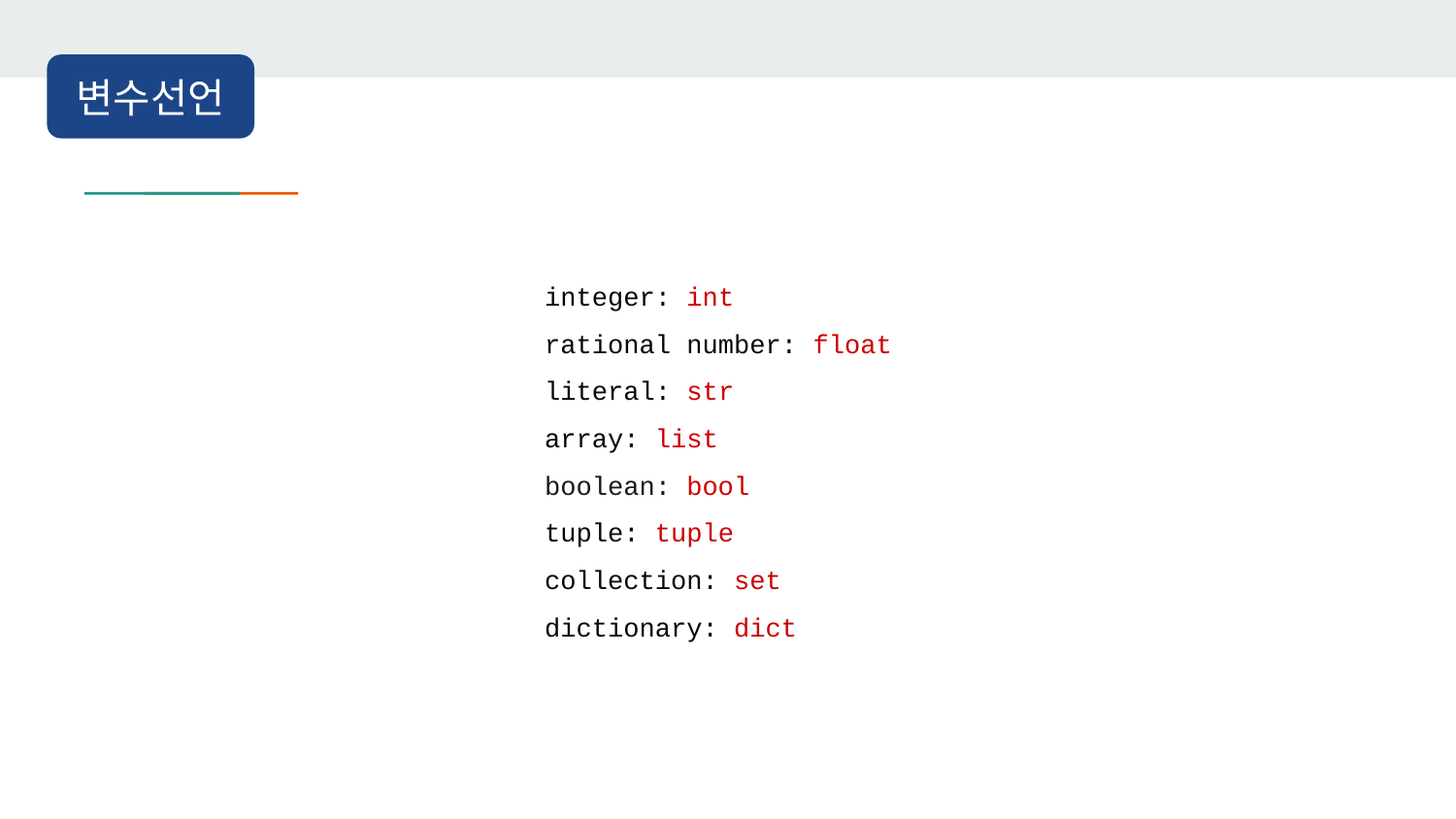

변수선언
integer: int
rational number: float
literal: str
array: list
boolean: bool
tuple: tuple
collection: set
dictionary: dict